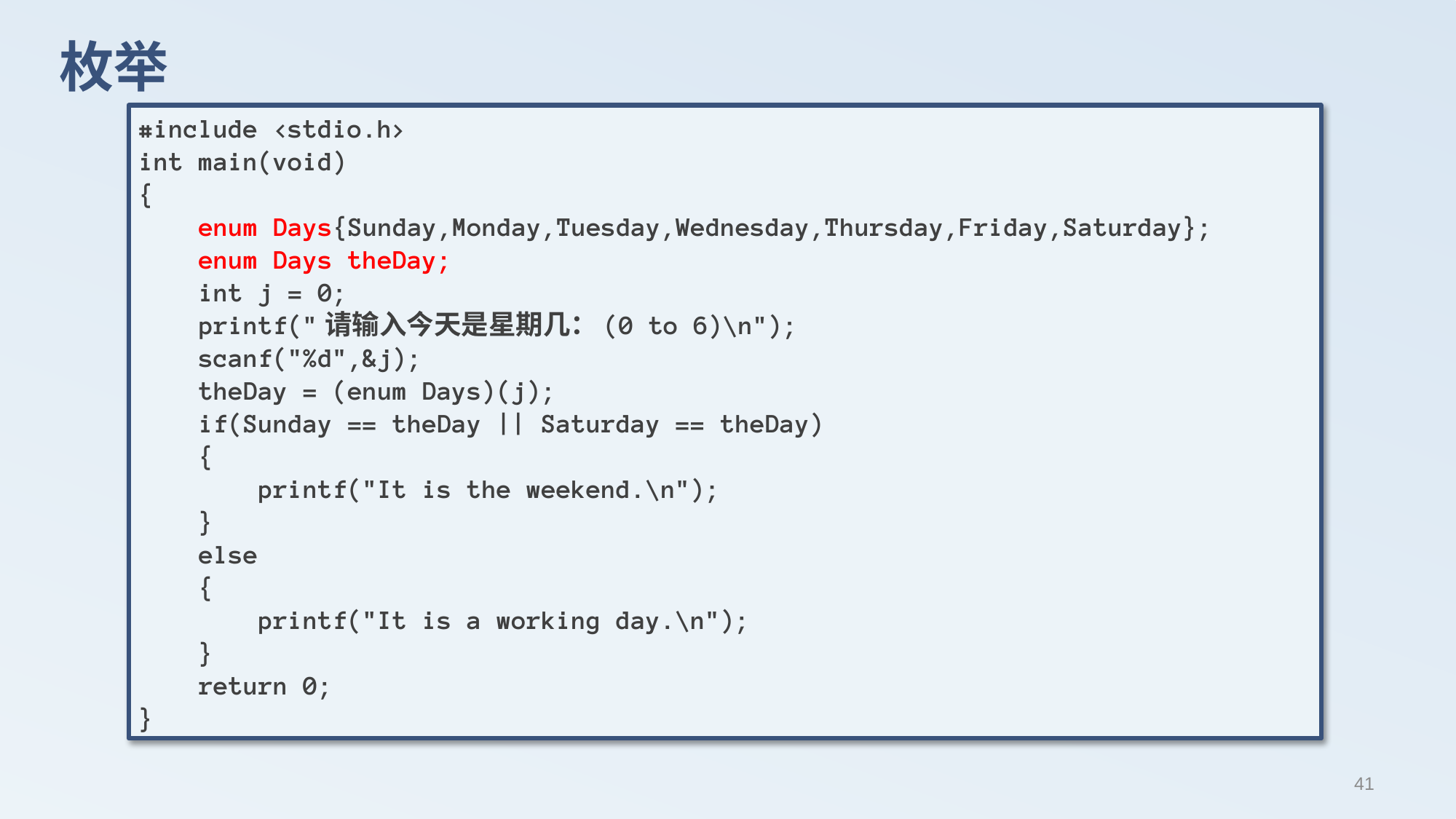

# 枚举
#include <stdio.h>
int main(void)
{
    enum Days{Sunday,Monday,Tuesday,Wednesday,Thursday,Friday,Saturday};
    enum Days theDay;
    int j = 0;
    printf("请输入今天是星期几：(0 to 6)\n");
    scanf("%d",&j);
    theDay = (enum Days)(j);
    if(Sunday == theDay || Saturday == theDay)
    {
        printf("It is the weekend.\n");
    }
    else
    {
        printf("It is a working day.\n");
    }
    return 0;
}